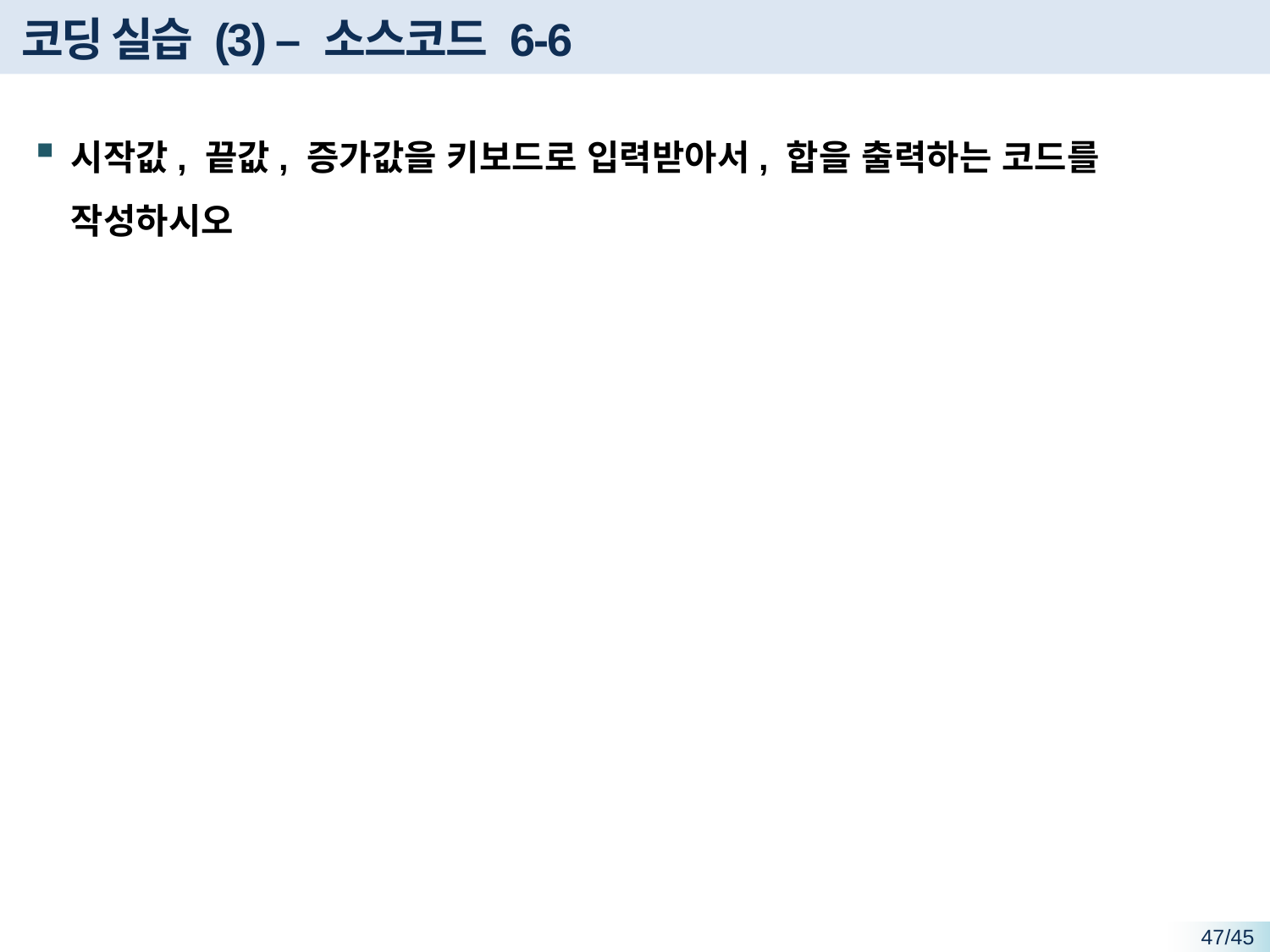

# 코딩 실습 (3) – 소스코드 6-6
시작값, 끝값, 증가값을 키보드로 입력받아서, 합을 출력하는 코드를 작성하시오